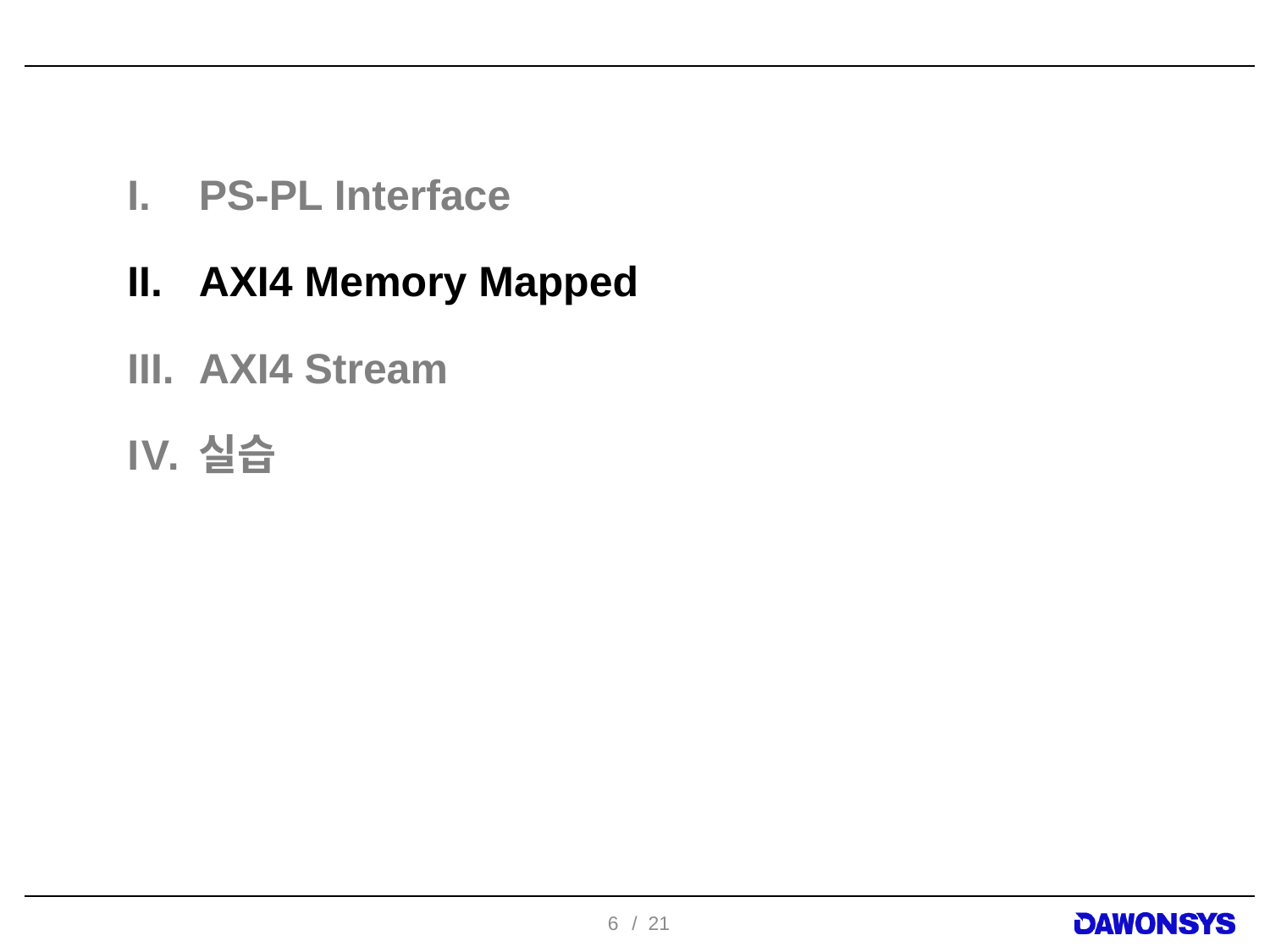

PS-PL Interface
AXI4 Memory Mapped
AXI4 Stream
실습
6
/  21